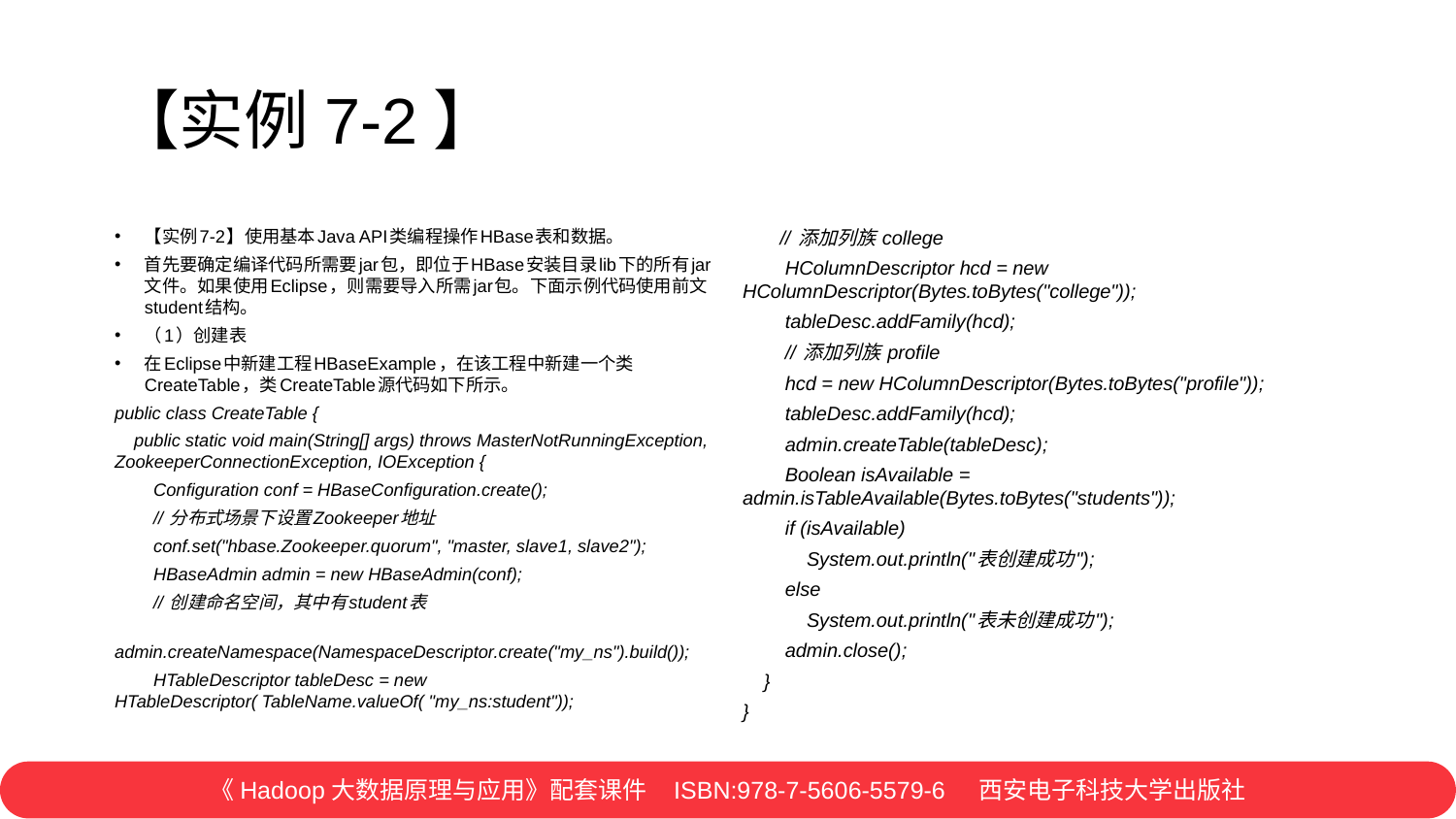

# 【实例7-2】
【实例7-2】使用基本Java API类编程操作HBase表和数据。
首先要确定编译代码所需要jar包，即位于HBase安装目录lib下的所有jar文件。如果使用Eclipse，则需要导入所需jar包。下面示例代码使用前文student结构。
（1）创建表
在Eclipse中新建工程HBaseExample，在该工程中新建一个类CreateTable，类CreateTable源代码如下所示。
public class CreateTable {
    public static void main(String[] args) throws MasterNotRunningException, ZookeeperConnectionException, IOException {
        Configuration conf = HBaseConfiguration.create();
        // 分布式场景下设置Zookeeper地址
        conf.set("hbase.Zookeeper.quorum", "master, slave1, slave2");
        HBaseAdmin admin = new HBaseAdmin(conf);
        // 创建命名空间，其中有student表
        admin.createNamespace(NamespaceDescriptor.create("my_ns").build());
        HTableDescriptor tableDesc = new HTableDescriptor( TableName.valueOf( "my_ns:student"));
       // 添加列族 college
        HColumnDescriptor hcd = new HColumnDescriptor(Bytes.toBytes("college"));
        tableDesc.addFamily(hcd);
        // 添加列族 profile
        hcd = new HColumnDescriptor(Bytes.toBytes("profile"));
        tableDesc.addFamily(hcd);
        admin.createTable(tableDesc);
        Boolean isAvailable = admin.isTableAvailable(Bytes.toBytes("students"));
        if (isAvailable)
            System.out.println("表创建成功");
        else
            System.out.println("表未创建成功");
        admin.close();
    }
}